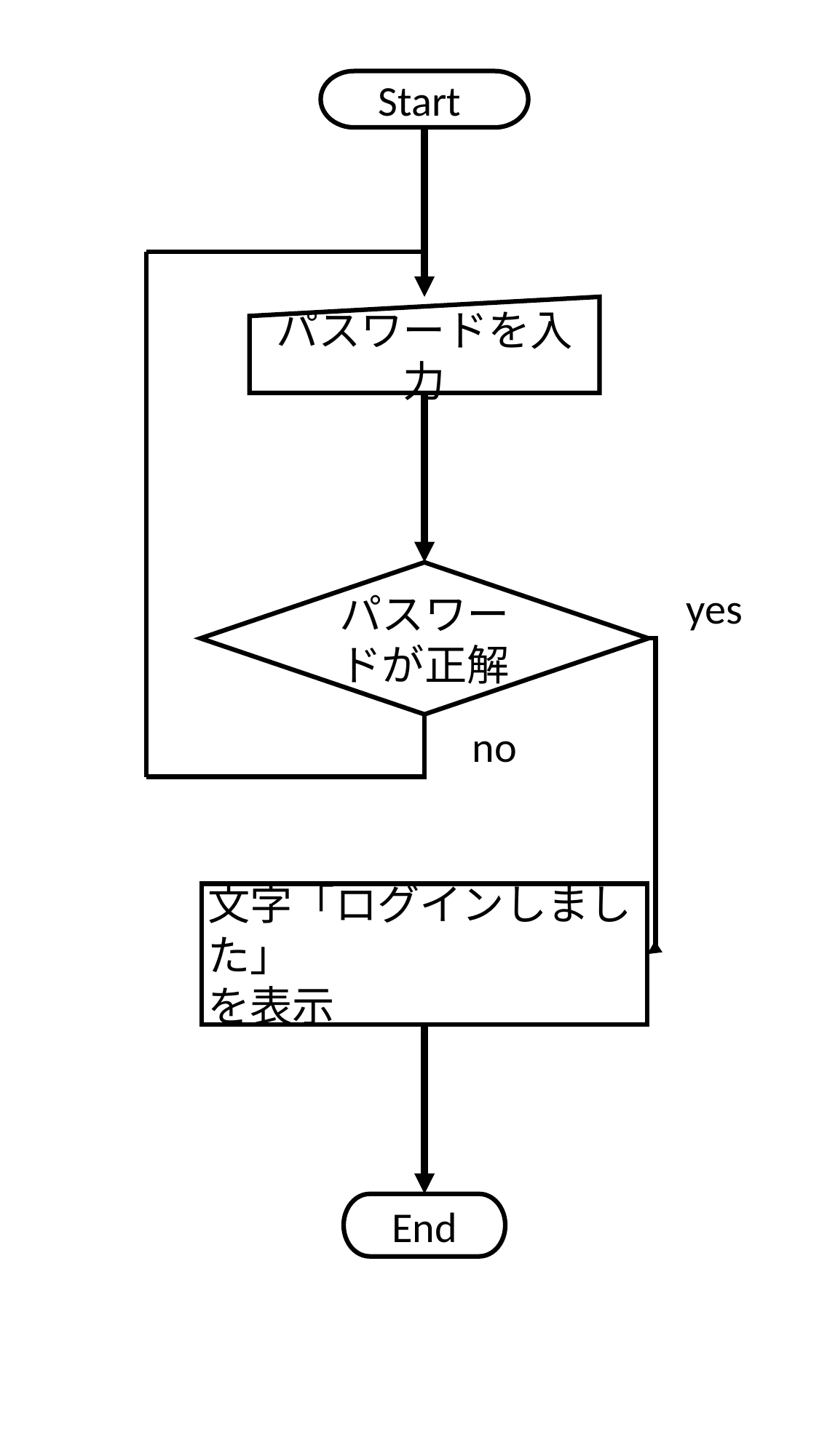

Start
パスワードを入力
パスワードが正解
yes
no
文字「ログインしました」
を表示
End